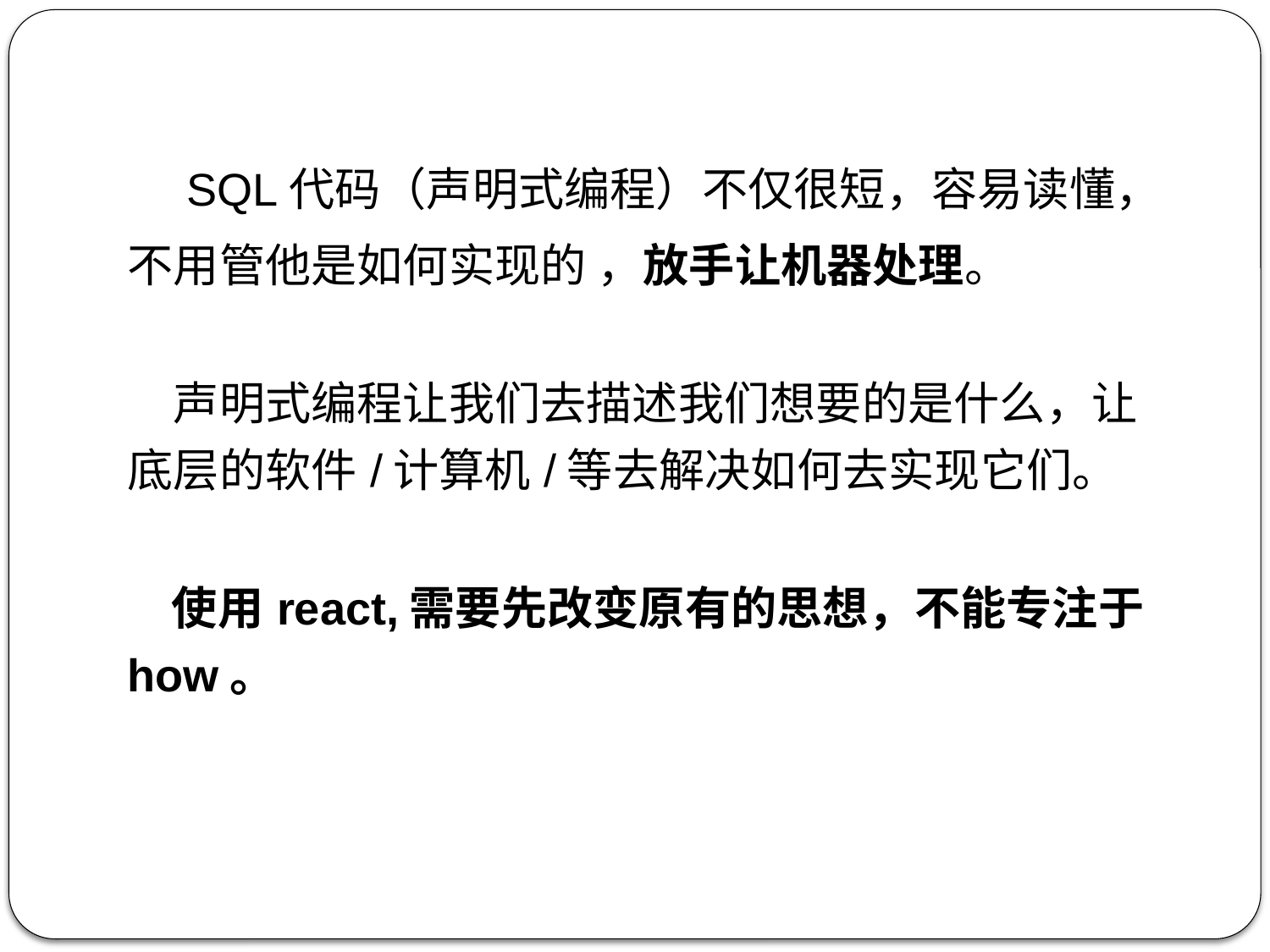

SQL代码（声明式编程）不仅很短，容易读懂，
不用管他是如何实现的 ，放手让机器处理。

　声明式编程让我们去描述我们想要的是什么，让底层的软件/计算机/等去解决如何去实现它们。

   使用react,需要先改变原有的思想，不能专注于how。